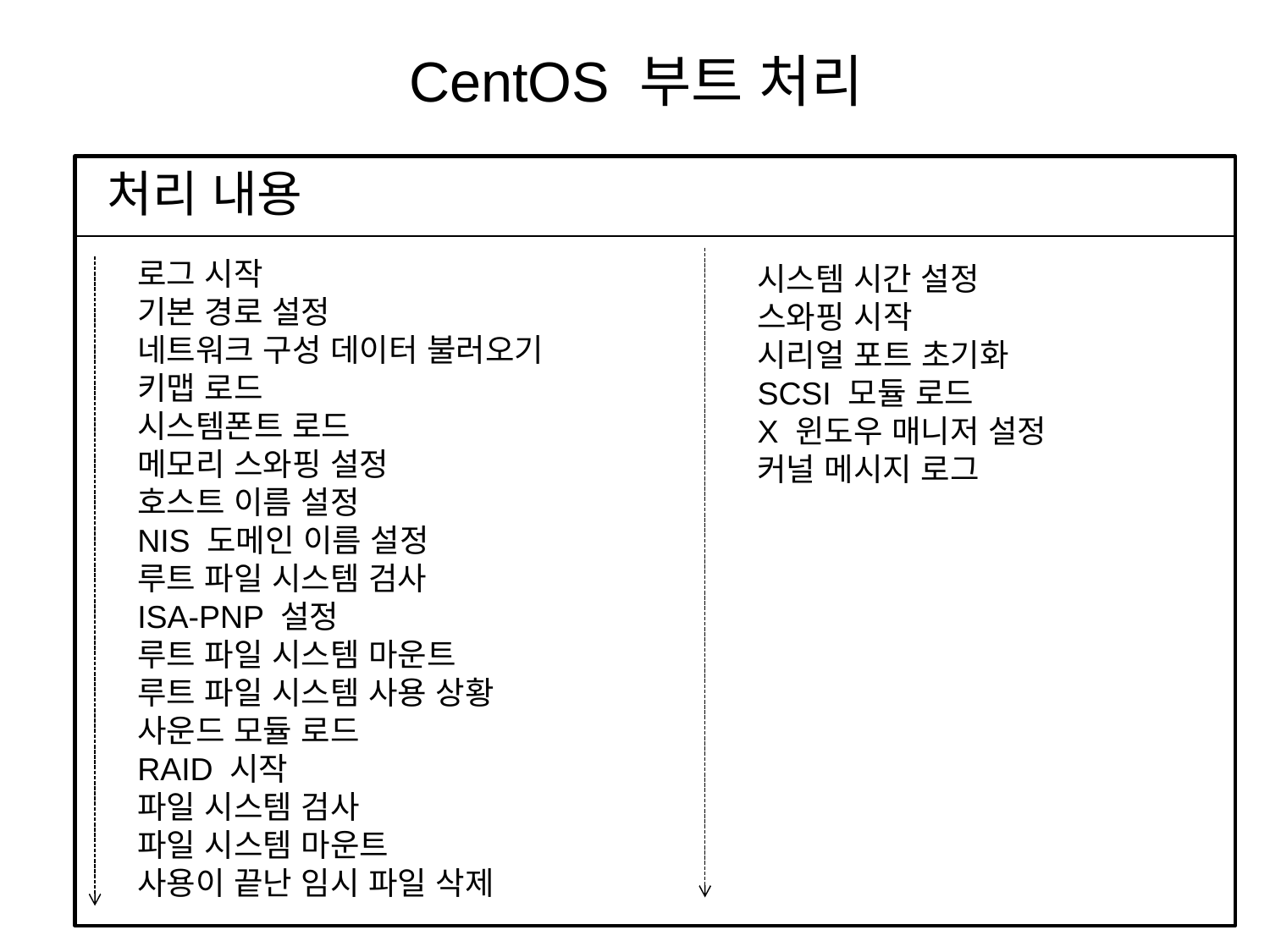

# CentOS 부트 처리

처리 내용
로그 시작
기본 경로 설정
네트워크 구성 데이터 불러오기
키맵 로드
시스템폰트 로드
메모리 스와핑 설정
호스트 이름 설정
NIS 도메인 이름 설정
루트 파일 시스템 검사
ISA-PNP 설정
루트 파일 시스템 마운트
루트 파일 시스템 사용 상황
사운드 모듈 로드
RAID 시작
파일 시스템 검사
파일 시스템 마운트
사용이 끝난 임시 파일 삭제
시스템 시간 설정
스와핑 시작
시리얼 포트 초기화
SCSI 모듈 로드
X 윈도우 매니저 설정
커널 메시지 로그